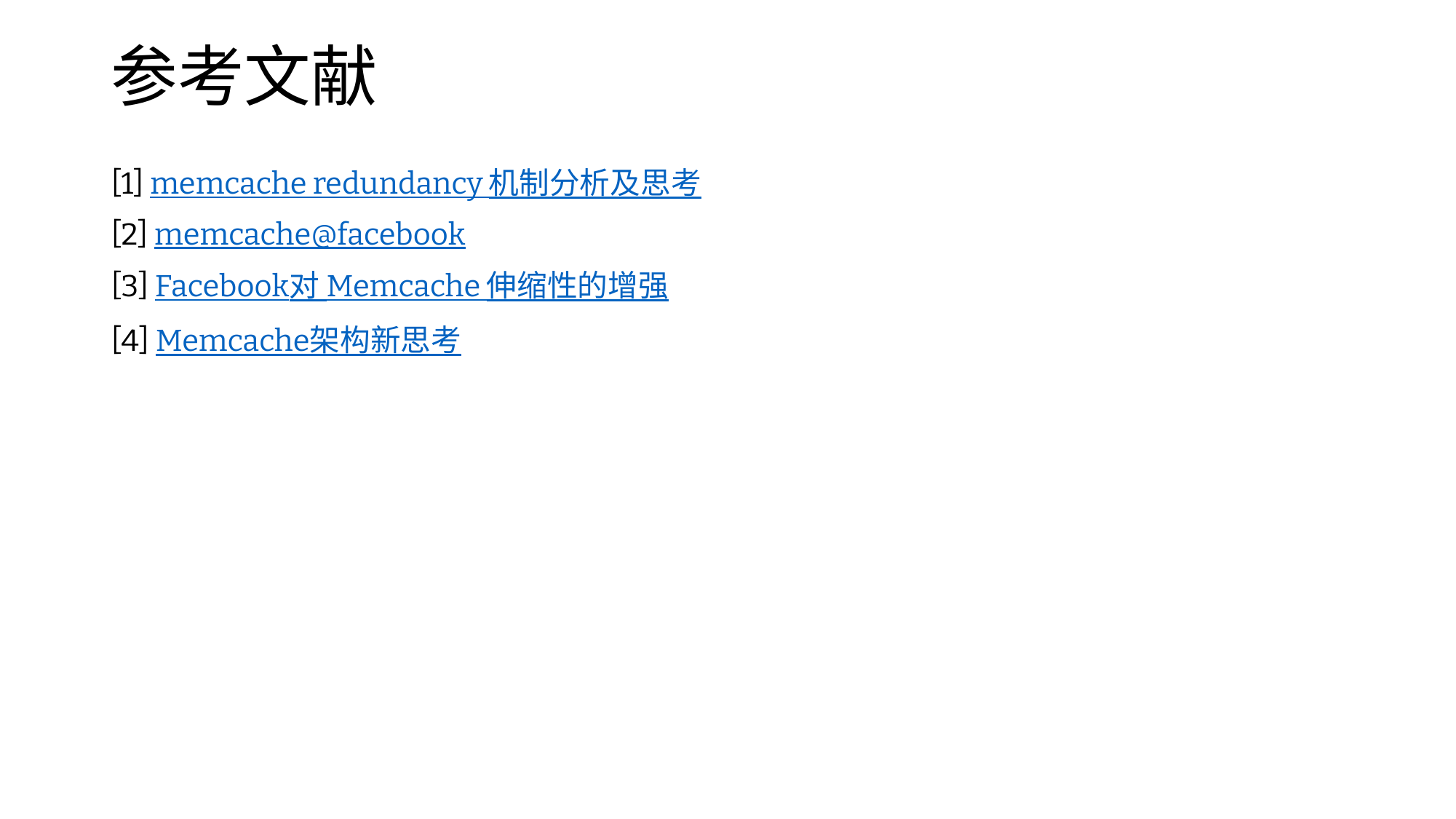

# 参考文献
[1] memcache redundancy 机制分析及思考
[2] memcache@facebook
[3] Facebook对 Memcache 伸缩性的增强
[4] Memcache架构新思考